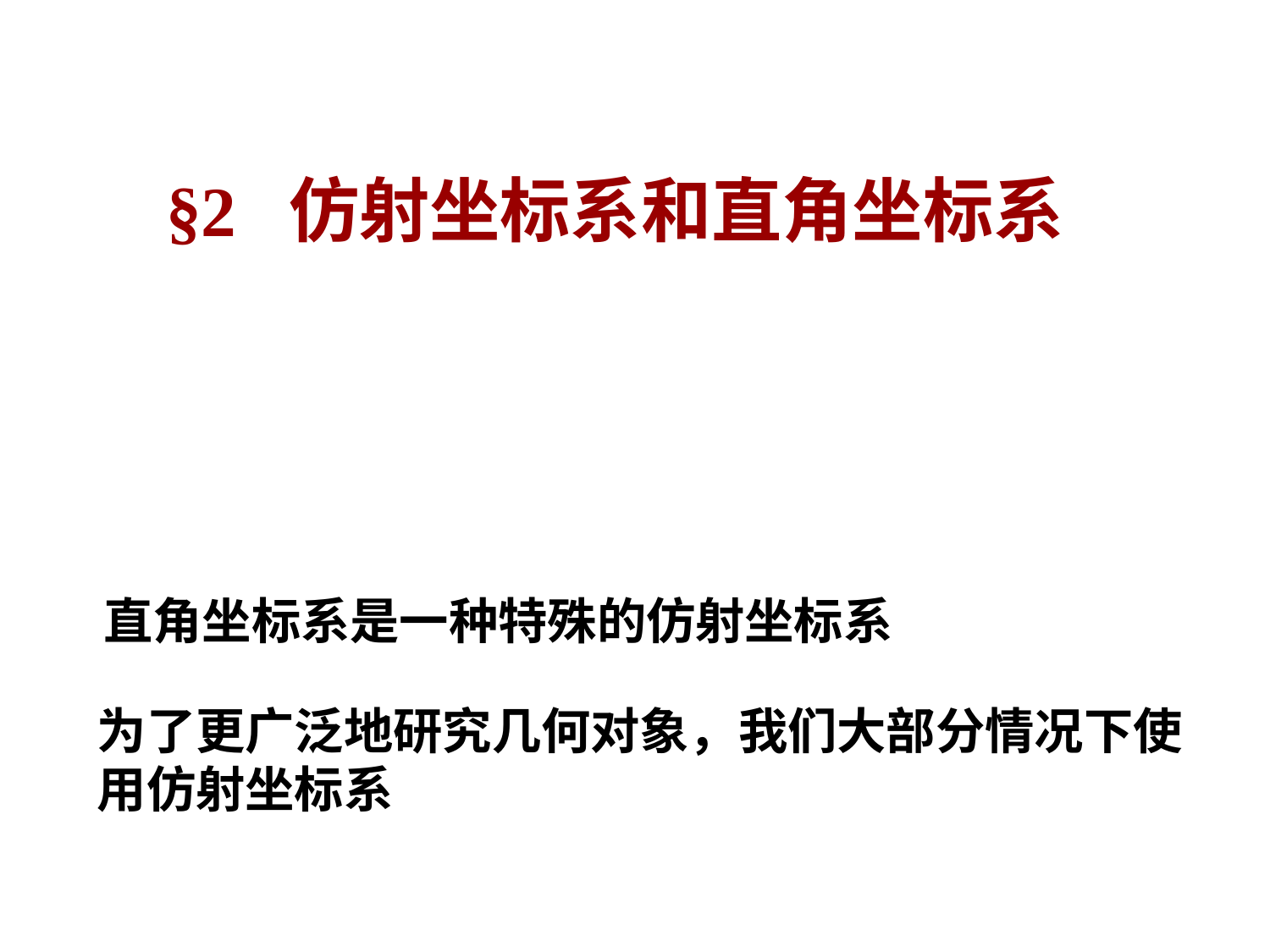

# §2  仿射坐标系和直角坐标系
直角坐标系是一种特殊的仿射坐标系
为了更广泛地研究几何对象，我们大部分情况下使用仿射坐标系